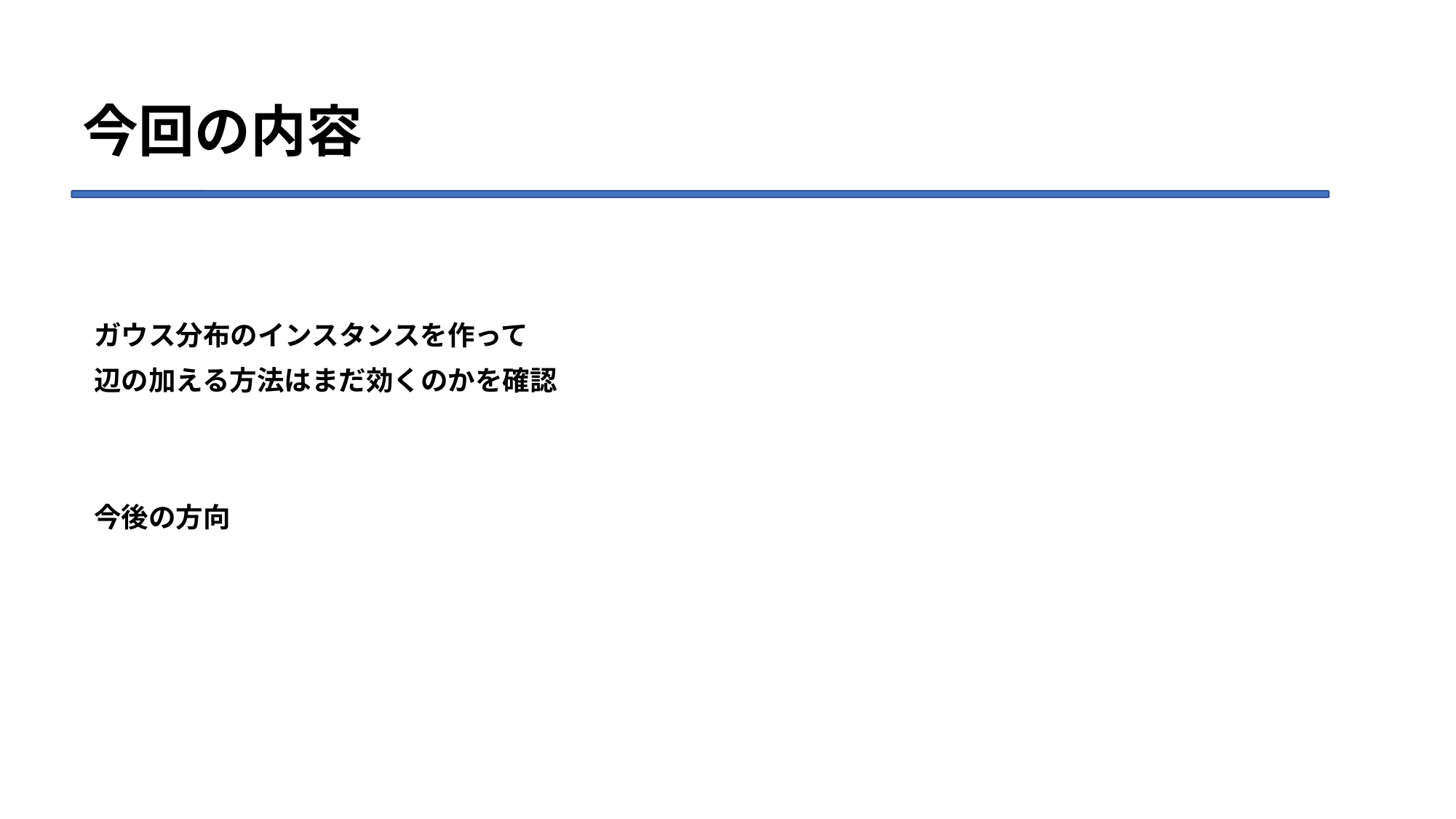

# 今回の内容

ガウス分布のインスタンスを作って
辺の加える方法はまだ効くのかを確認

今後の方向